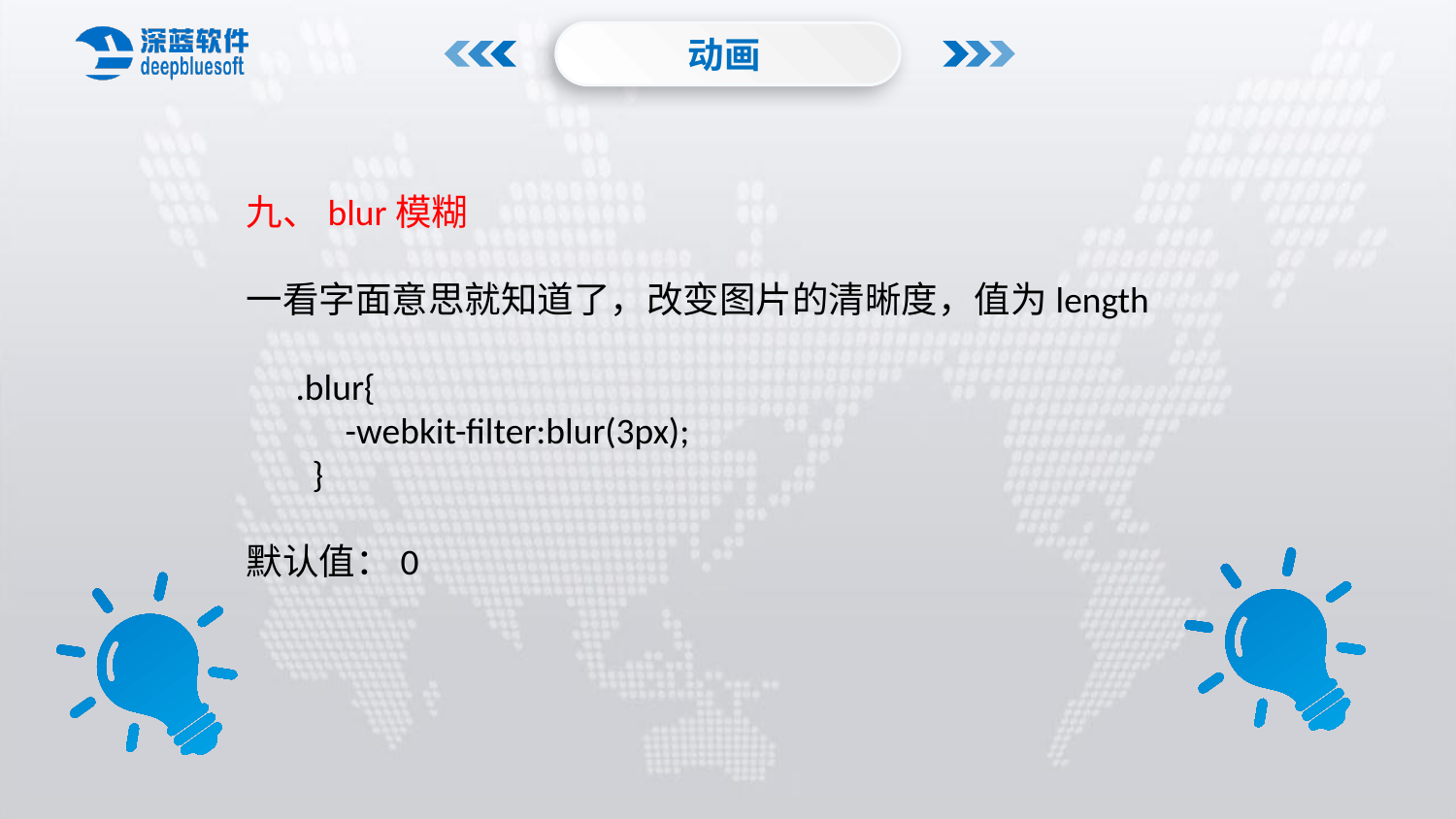

动画

九、blur模糊

一看字面意思就知道了，改变图片的清晰度，值为length

      .blur{
            -webkit-filter:blur(3px);
        }

默认值：0